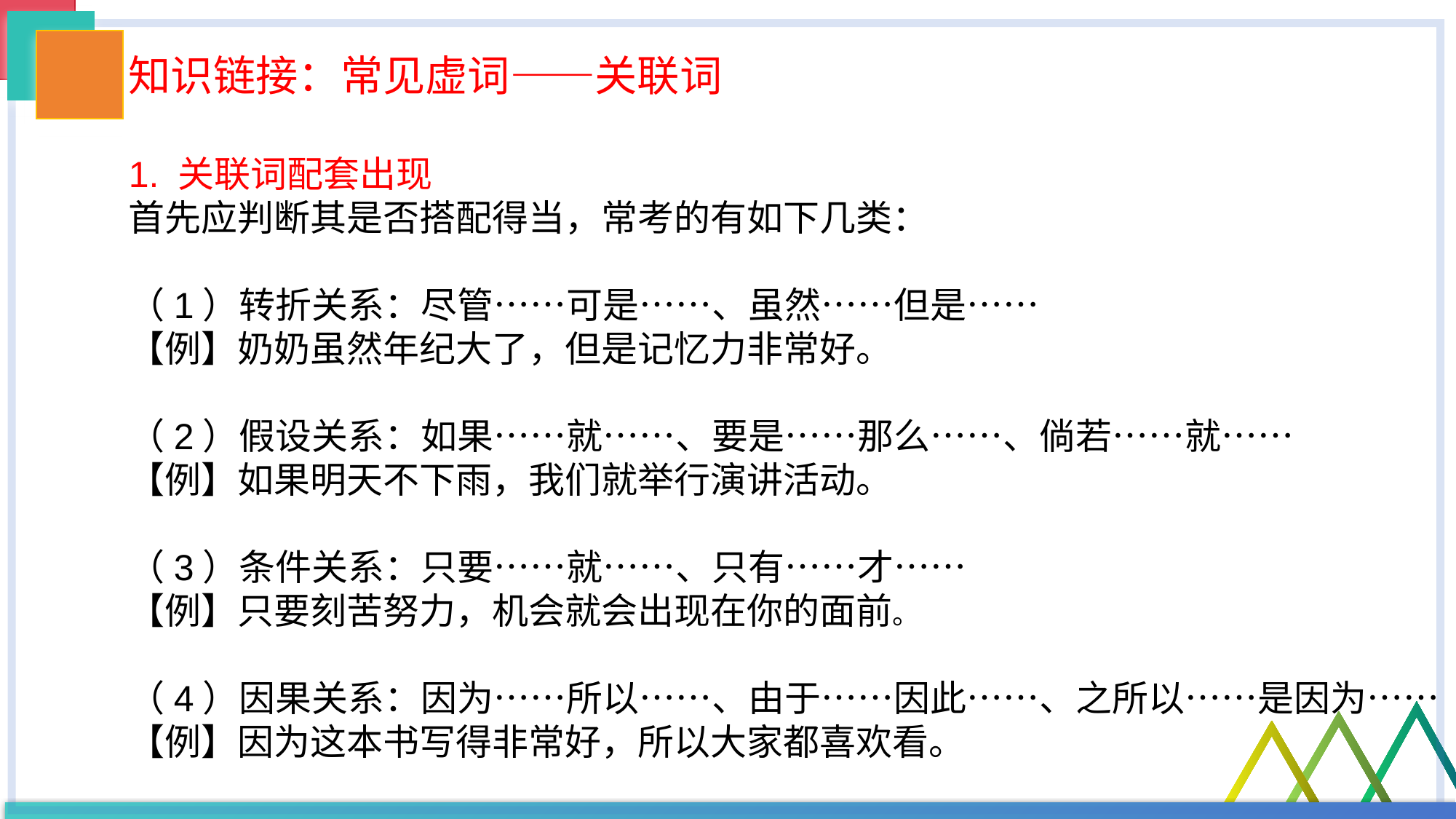

知识链接：常见虚词——关联词

1. 关联词配套出现
首先应判断其是否搭配得当，常考的有如下几类：

（1）转折关系：尽管……可是……、虽然……但是……
【例】奶奶虽然年纪大了，但是记忆力非常好。

（2）假设关系：如果……就……、要是……那么……、倘若……就……
【例】如果明天不下雨，我们就举行演讲活动。

（3）条件关系：只要……就……、只有……才……
【例】只要刻苦努力，机会就会出现在你的面前。

（4）因果关系：因为……所以……、由于……因此……、之所以……是因为……
【例】因为这本书写得非常好，所以大家都喜欢看。